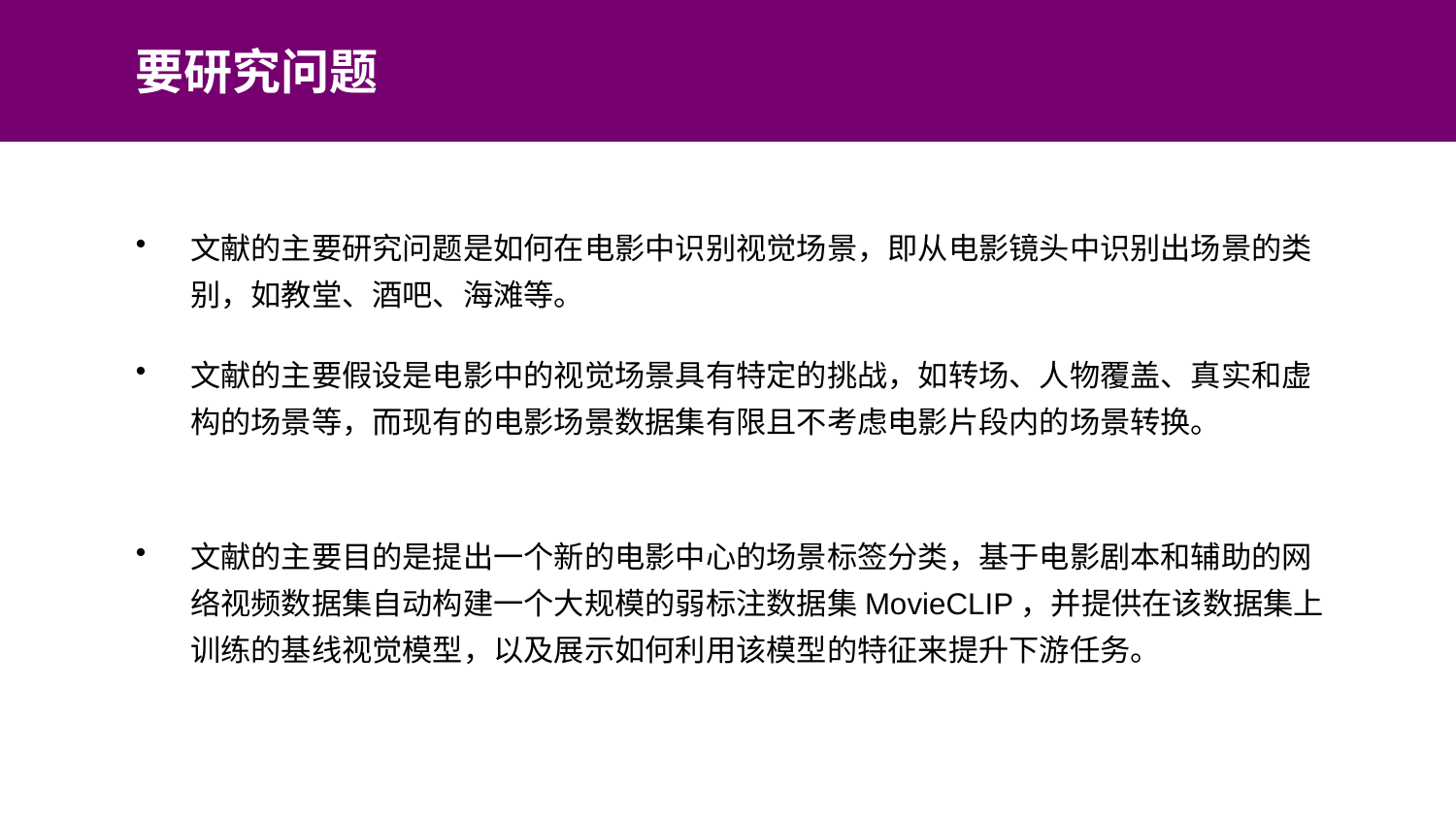

要研究问题
文献的主要研究问题是如何在电影中识别视觉场景，即从电影镜头中识别出场景的类别，如教堂、酒吧、海滩等。
文献的主要假设是电影中的视觉场景具有特定的挑战，如转场、人物覆盖、真实和虚构的场景等，而现有的电影场景数据集有限且不考虑电影片段内的场景转换。
文献的主要目的是提出一个新的电影中心的场景标签分类，基于电影剧本和辅助的网络视频数据集自动构建一个大规模的弱标注数据集MovieCLIP，并提供在该数据集上训练的基线视觉模型，以及展示如何利用该模型的特征来提升下游任务。